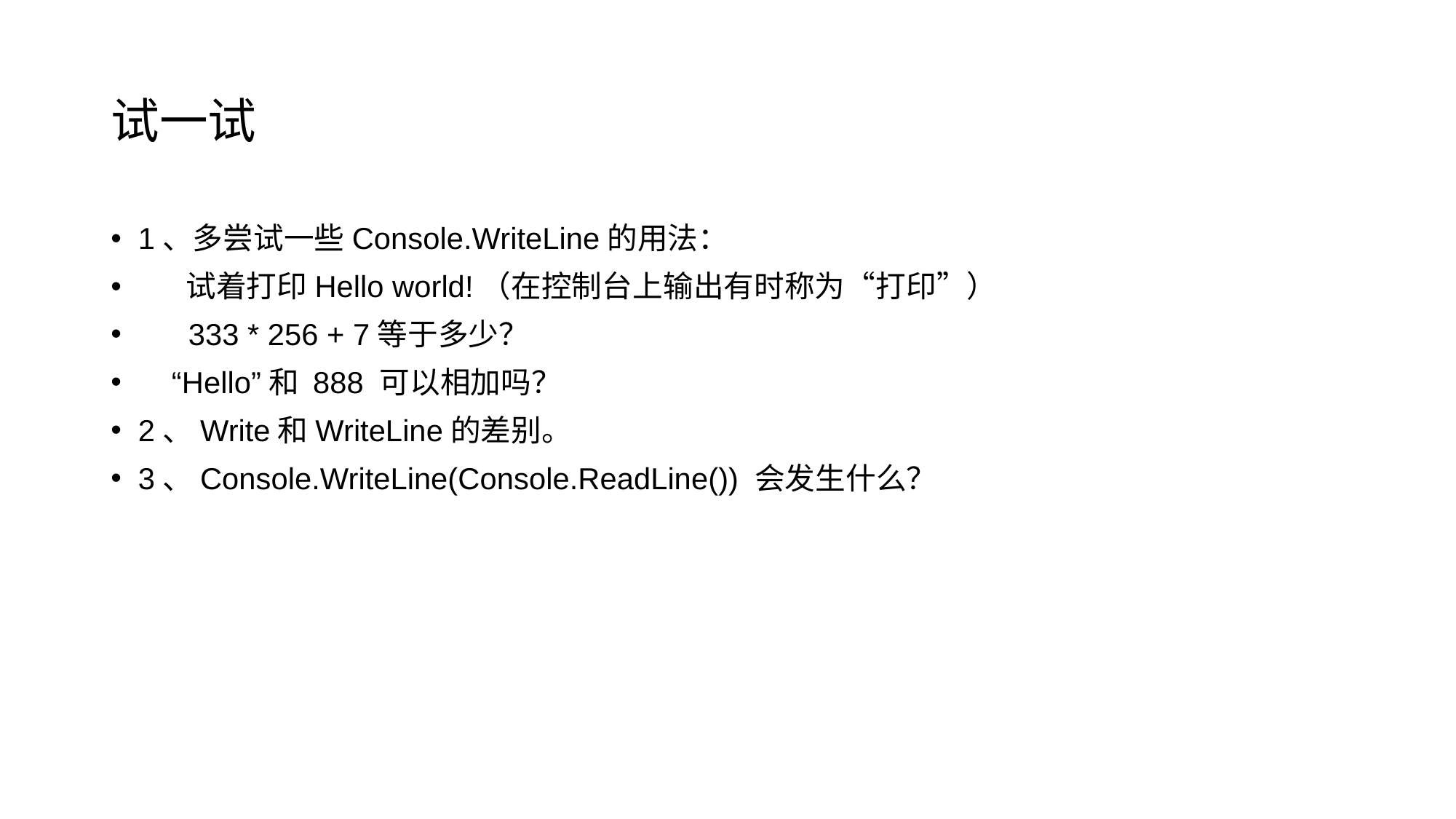

# 试一试
1、多尝试一些Console.WriteLine的用法：
      试着打印Hello world!（在控制台上输出有时称为“打印”）
      333 * 256 + 7等于多少？
    “Hello”和 888 可以相加吗？
2、Write和WriteLine的差别。
3、Console.WriteLine(Console.ReadLine()) 会发生什么？